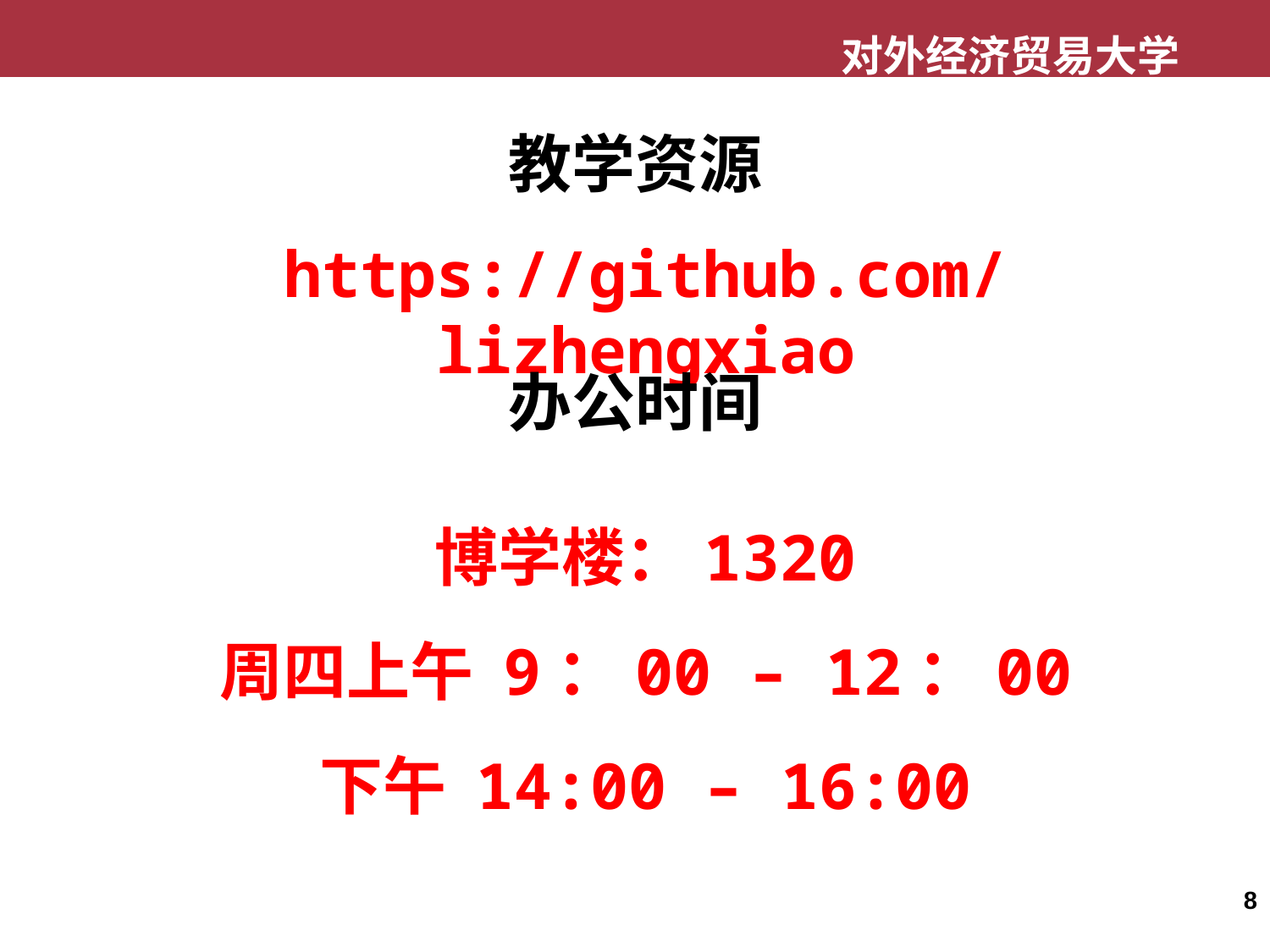

# 教学资源
https://github.com/lizhengxiao
办公时间
博学楼：1320
周四上午 9：00 – 12：00
下午 14:00 – 16:00
8